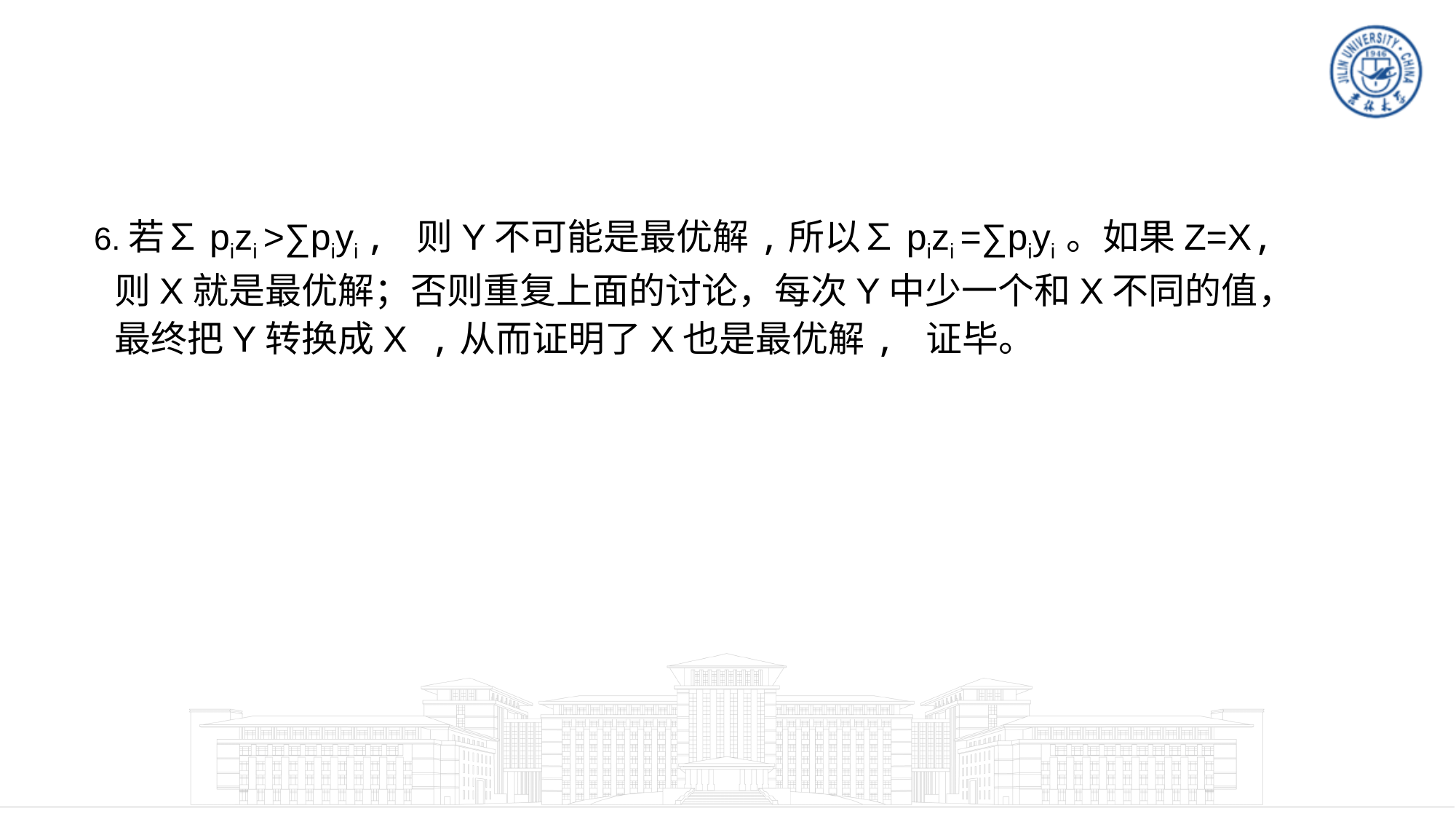

6.若∑pizi >∑piyi , 则Y不可能是最优解,所以∑pizi =∑piyi 。如果Z=X, 则X就是最优解；否则重复上面的讨论，每次Y中少一个和X不同的值，最终把Y转换成X ,从而证明了X也是最优解, 证毕。

17